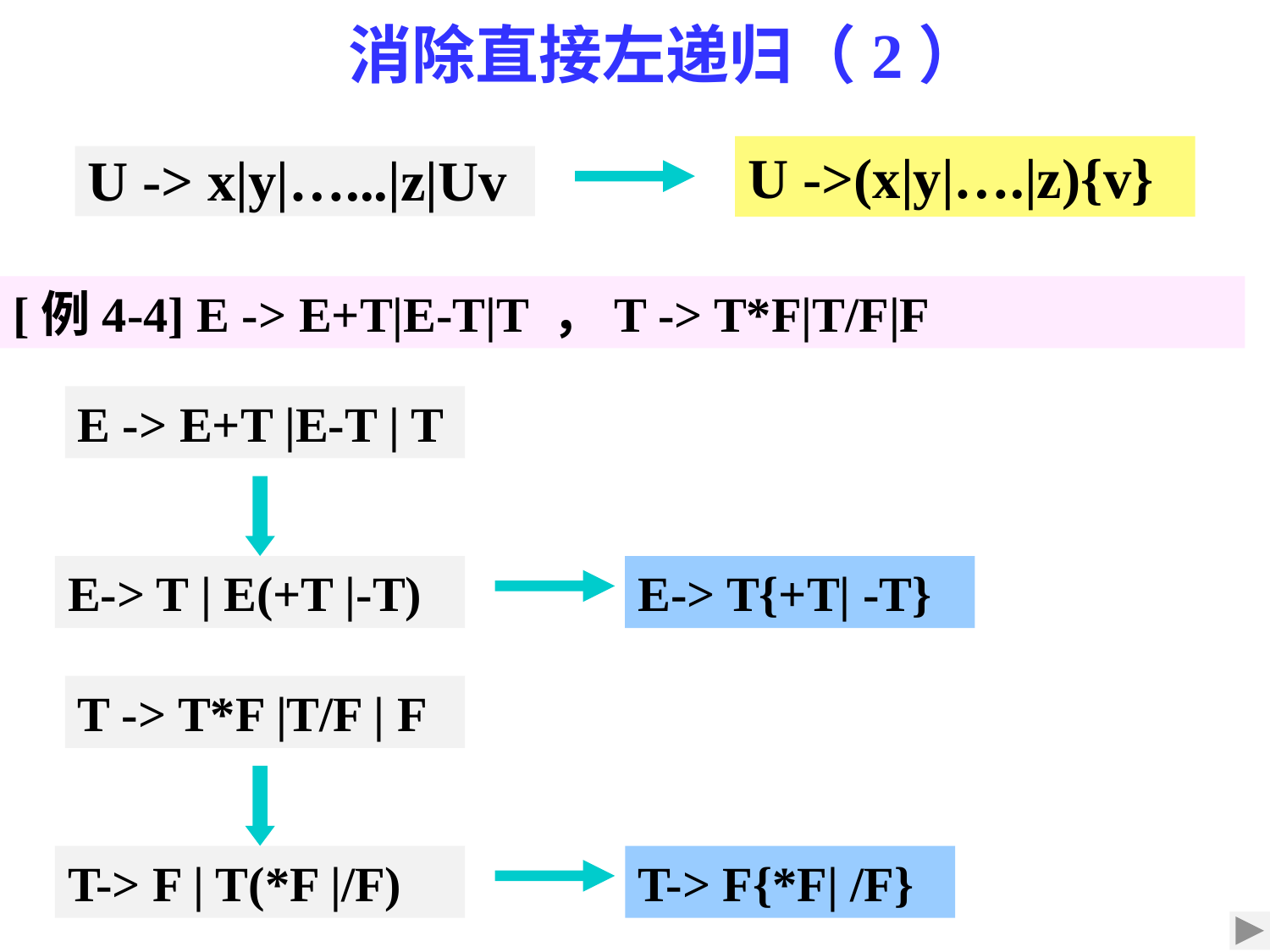

# 消除直接左递归（2）
U ->(x|y|….|z){v}
U -> x|y|…...|z|Uv

[例4-4] E -> E+T|E-T|T ，T -> T*F|T/F|F
E -> E+T |E-T | T

E-> T | E(+T |-T)
E-> T{+T| -T}

T -> T*F |T/F | F

T-> F | T(*F |/F)
T-> F{*F| /F}
19